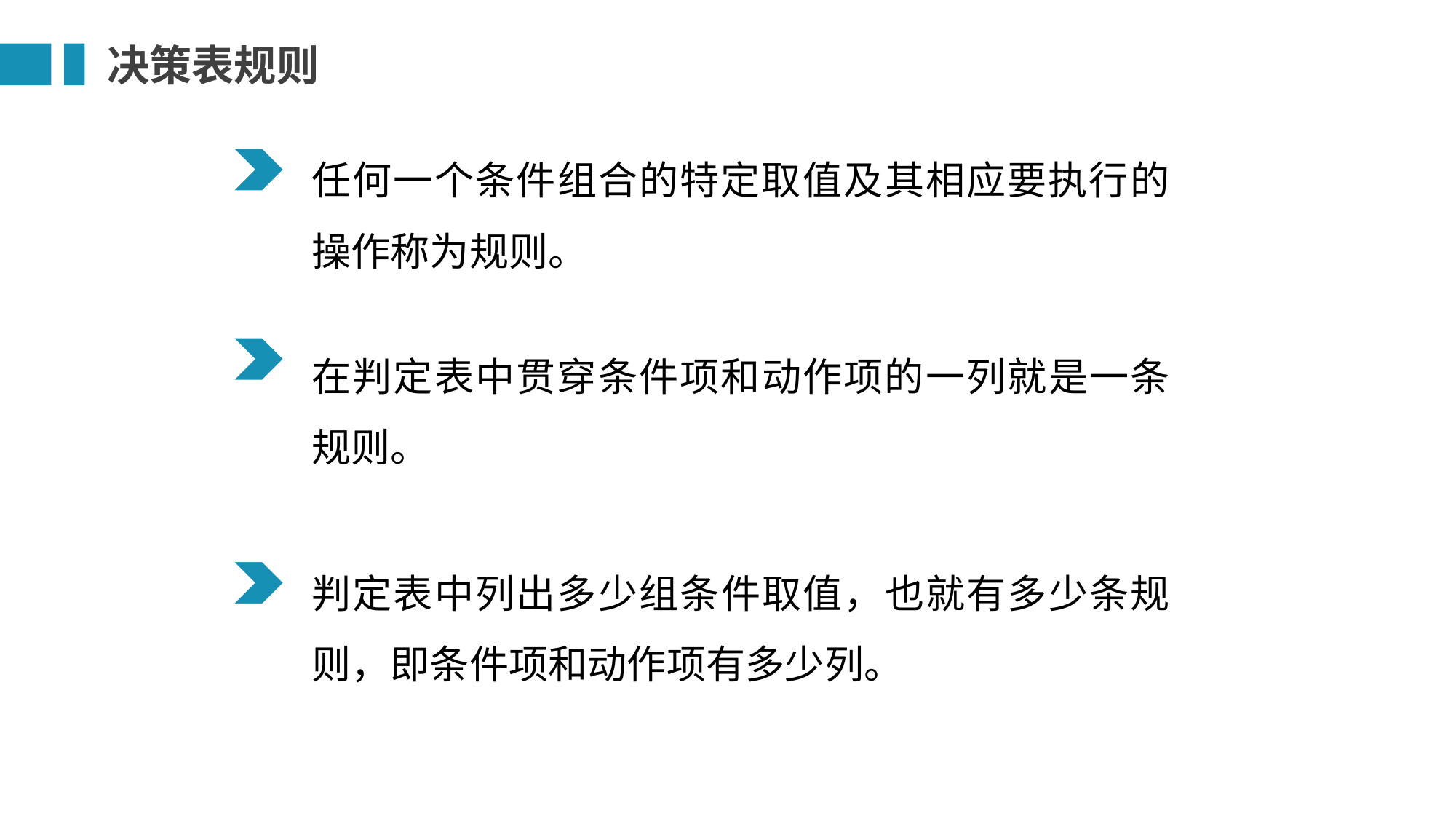

决策表规则

任何一个条件组合的特定取值及其相应要执行的操作称为规则。

在判定表中贯穿条件项和动作项的一列就是一条规则。

判定表中列出多少组条件取值，也就有多少条规则，即条件项和动作项有多少列。

83